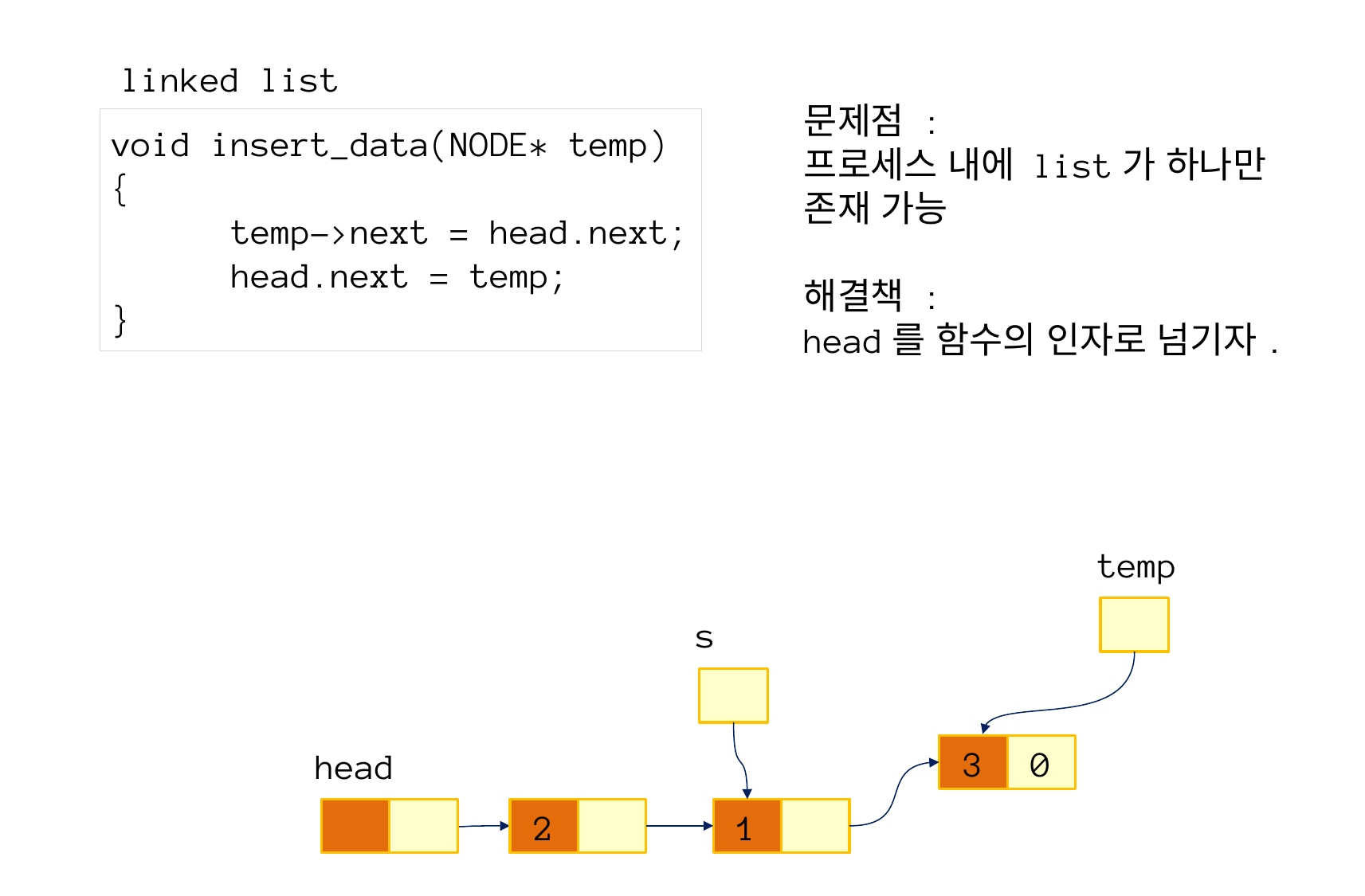

linked list
문제점 :
프로세스 내에 list가 하나만
존재 가능

해결책 :
head를 함수의 인자로 넘기자.
void insert_data(NODE* temp)
{
	temp->next = head.next;
	head.next = temp;
}
temp

s

head
3
0

2

1